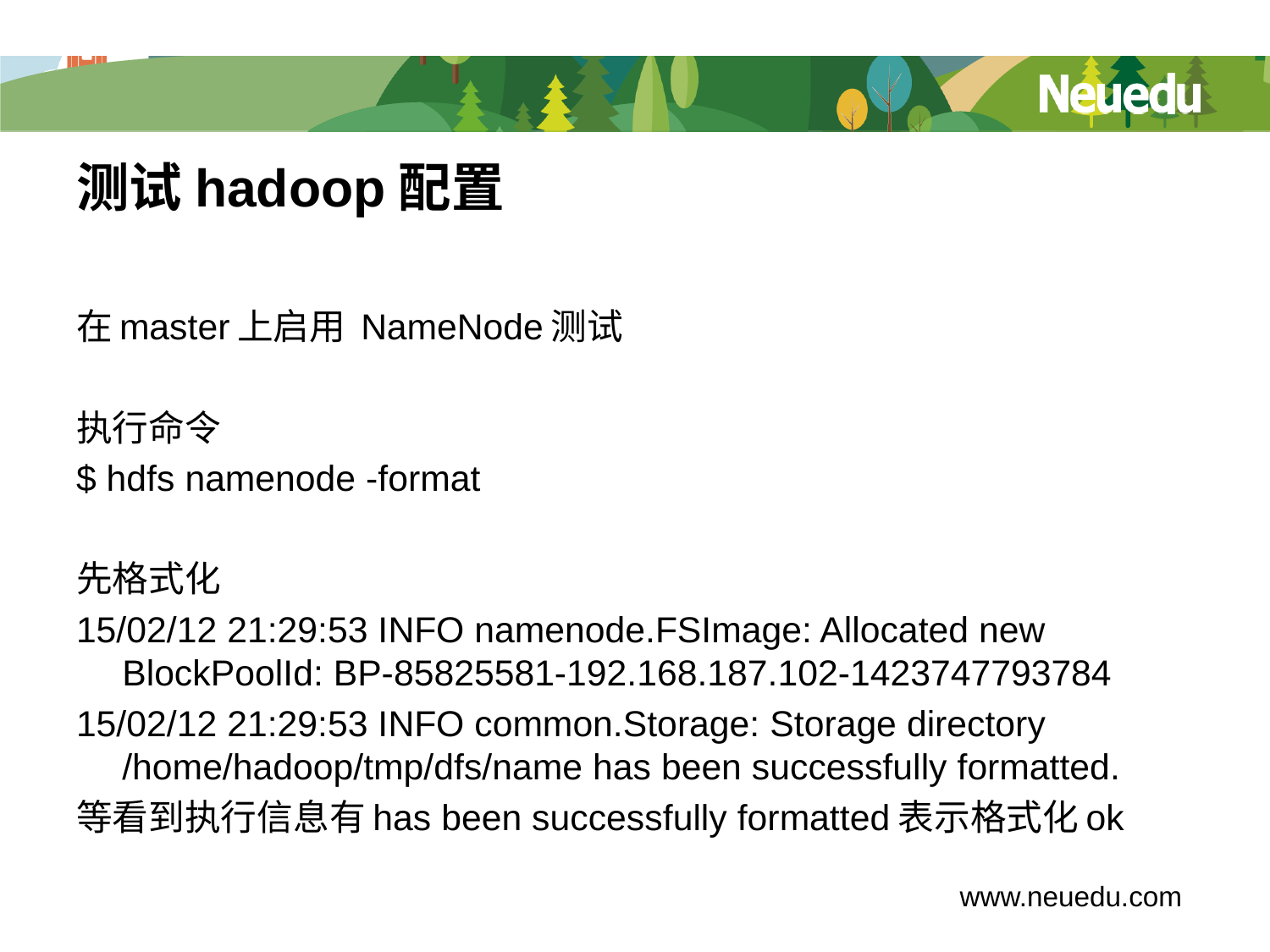

# 测试hadoop配置
在master上启用 NameNode测试

执行命令
$ hdfs namenode -format

先格式化
15/02/12 21:29:53 INFO namenode.FSImage: Allocated new BlockPoolId: BP-85825581-192.168.187.102-1423747793784
15/02/12 21:29:53 INFO common.Storage: Storage directory /home/hadoop/tmp/dfs/name has been successfully formatted.
等看到执行信息有has been successfully formatted表示格式化ok